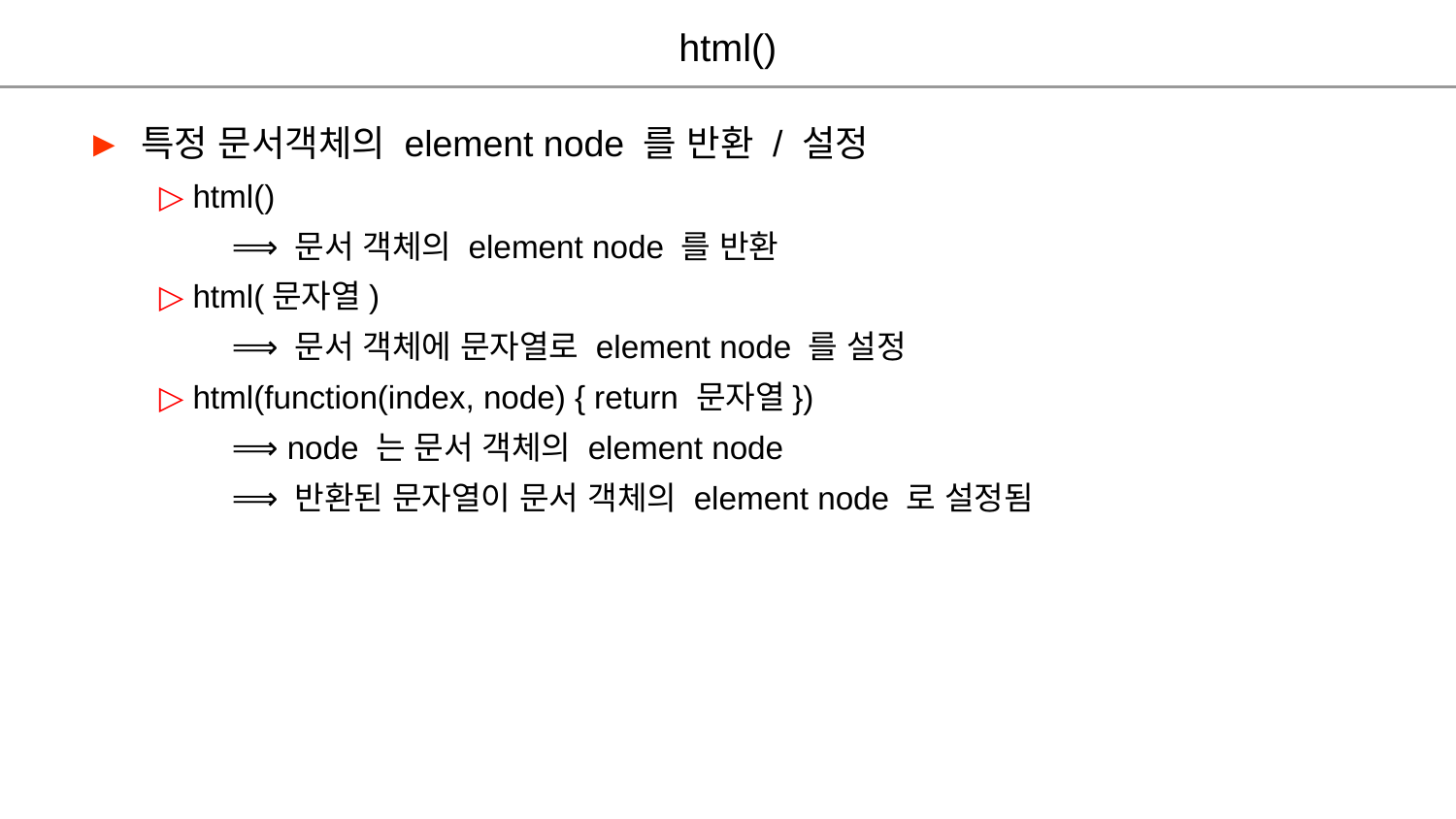

html()
► 특정 문서객체의 element node 를 반환 / 설정
▷ html()
⟹ 문서 객체의 element node 를 반환
▷ html(문자열)
⟹ 문서 객체에 문자열로 element node 를 설정
▷ html(function(index, node) { return 문자열})
⟹ node 는 문서 객체의 element node
⟹ 반환된 문자열이 문서 객체의 element node 로 설정됨